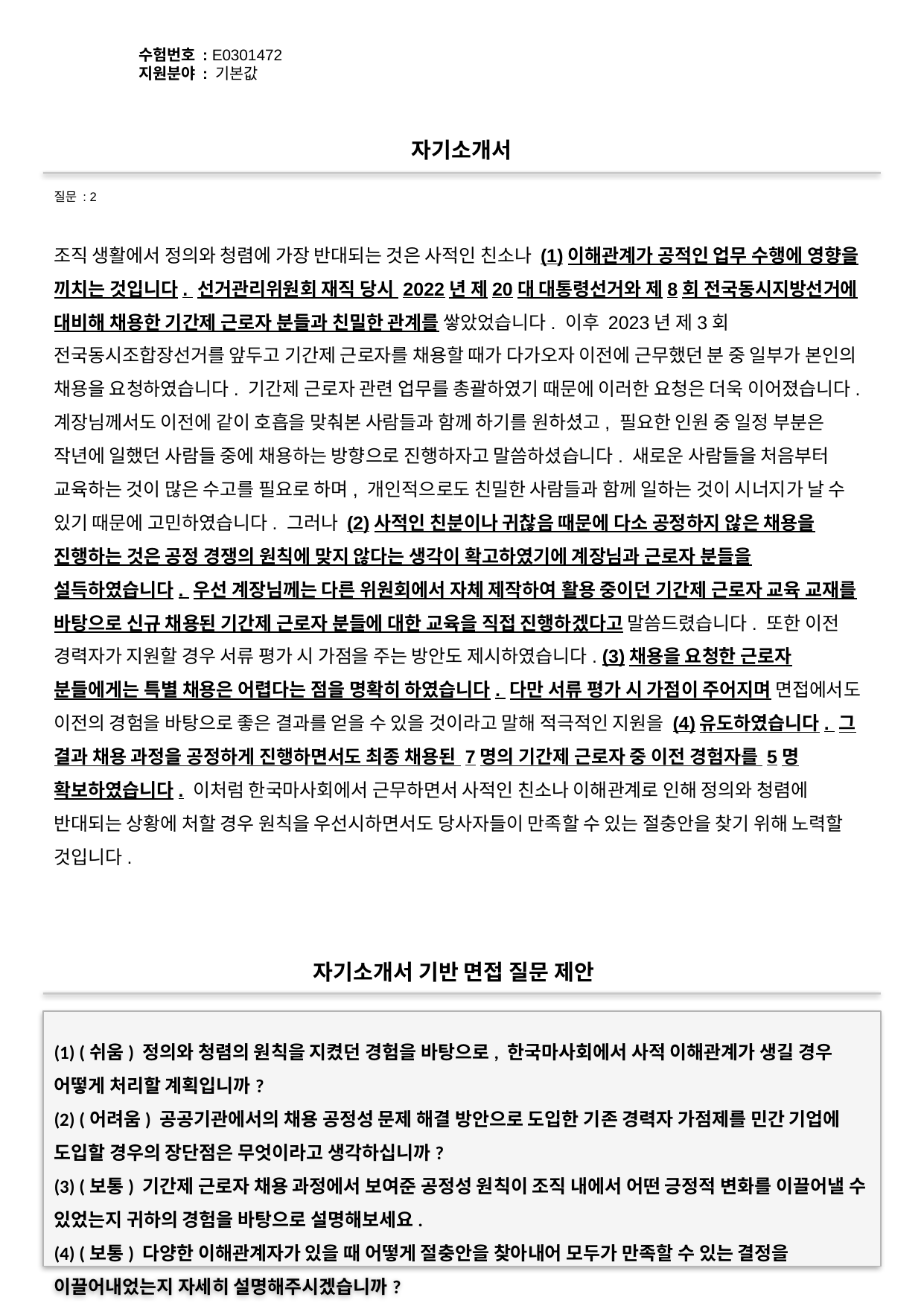

수험번호 : E0301472
지원분야 : 기본값
#

자기소개서

질문 : 2

조직 생활에서 정의와 청렴에 가장 반대되는 것은 사적인 친소나 (1)이해관계가 공적인 업무 수행에 영향을 끼치는 것입니다. 선거관리위원회 재직 당시 2022년 제20대 대통령선거와 제8회 전국동시지방선거에 대비해 채용한 기간제 근로자 분들과 친밀한 관계를 쌓았었습니다. 이후 2023년 제3회 전국동시조합장선거를 앞두고 기간제 근로자를 채용할 때가 다가오자 이전에 근무했던 분 중 일부가 본인의 채용을 요청하였습니다. 기간제 근로자 관련 업무를 총괄하였기 때문에 이러한 요청은 더욱 이어졌습니다. 계장님께서도 이전에 같이 호흡을 맞춰본 사람들과 함께 하기를 원하셨고, 필요한 인원 중 일정 부분은 작년에 일했던 사람들 중에 채용하는 방향으로 진행하자고 말씀하셨습니다. 새로운 사람들을 처음부터 교육하는 것이 많은 수고를 필요로 하며, 개인적으로도 친밀한 사람들과 함께 일하는 것이 시너지가 날 수 있기 때문에 고민하였습니다. 그러나 (2)사적인 친분이나 귀찮음 때문에 다소 공정하지 않은 채용을 진행하는 것은 공정 경쟁의 원칙에 맞지 않다는 생각이 확고하였기에 계장님과 근로자 분들을 설득하였습니다. 우선 계장님께는 다른 위원회에서 자체 제작하여 활용 중이던 기간제 근로자 교육 교재를 바탕으로 신규 채용된 기간제 근로자 분들에 대한 교육을 직접 진행하겠다고 말씀드렸습니다. 또한 이전 경력자가 지원할 경우 서류 평가 시 가점을 주는 방안도 제시하였습니다. (3)채용을 요청한 근로자 분들에게는 특별 채용은 어렵다는 점을 명확히 하였습니다. 다만 서류 평가 시 가점이 주어지며 면접에서도 이전의 경험을 바탕으로 좋은 결과를 얻을 수 있을 것이라고 말해 적극적인 지원을 (4)유도하였습니다. 그 결과 채용 과정을 공정하게 진행하면서도 최종 채용된 7명의 기간제 근로자 중 이전 경험자를 5명 확보하였습니다. 이처럼 한국마사회에서 근무하면서 사적인 친소나 이해관계로 인해 정의와 청렴에 반대되는 상황에 처할 경우 원칙을 우선시하면서도 당사자들이 만족할 수 있는 절충안을 찾기 위해 노력할 것입니다.

자기소개서 기반 면접 질문 제안

(1) (쉬움) 정의와 청렴의 원칙을 지켰던 경험을 바탕으로, 한국마사회에서 사적 이해관계가 생길 경우 어떻게 처리할 계획입니까?
(2) (어려움) 공공기관에서의 채용 공정성 문제 해결 방안으로 도입한 기존 경력자 가점제를 민간 기업에 도입할 경우의 장단점은 무엇이라고 생각하십니까?
(3) (보통) 기간제 근로자 채용 과정에서 보여준 공정성 원칙이 조직 내에서 어떤 긍정적 변화를 이끌어낼 수 있었는지 귀하의 경험을 바탕으로 설명해보세요.
(4) (보통) 다양한 이해관계자가 있을 때 어떻게 절충안을 찾아내어 모두가 만족할 수 있는 결정을 이끌어내었는지 자세히 설명해주시겠습니까?